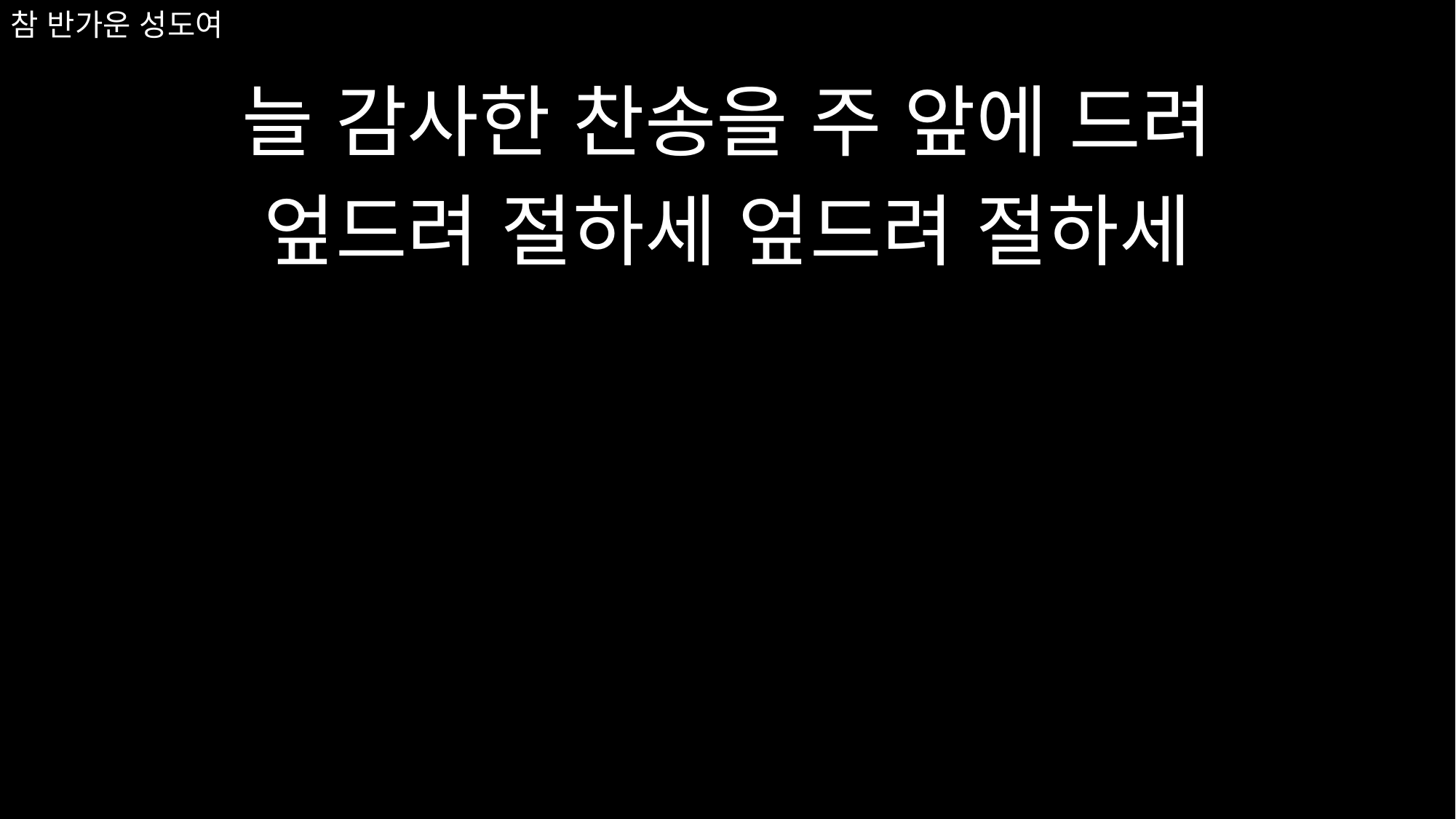

늘 감사한 찬송을 주 앞에 드려
엎드려 절하세 엎드려 절하세

# 참 반가운 성도여